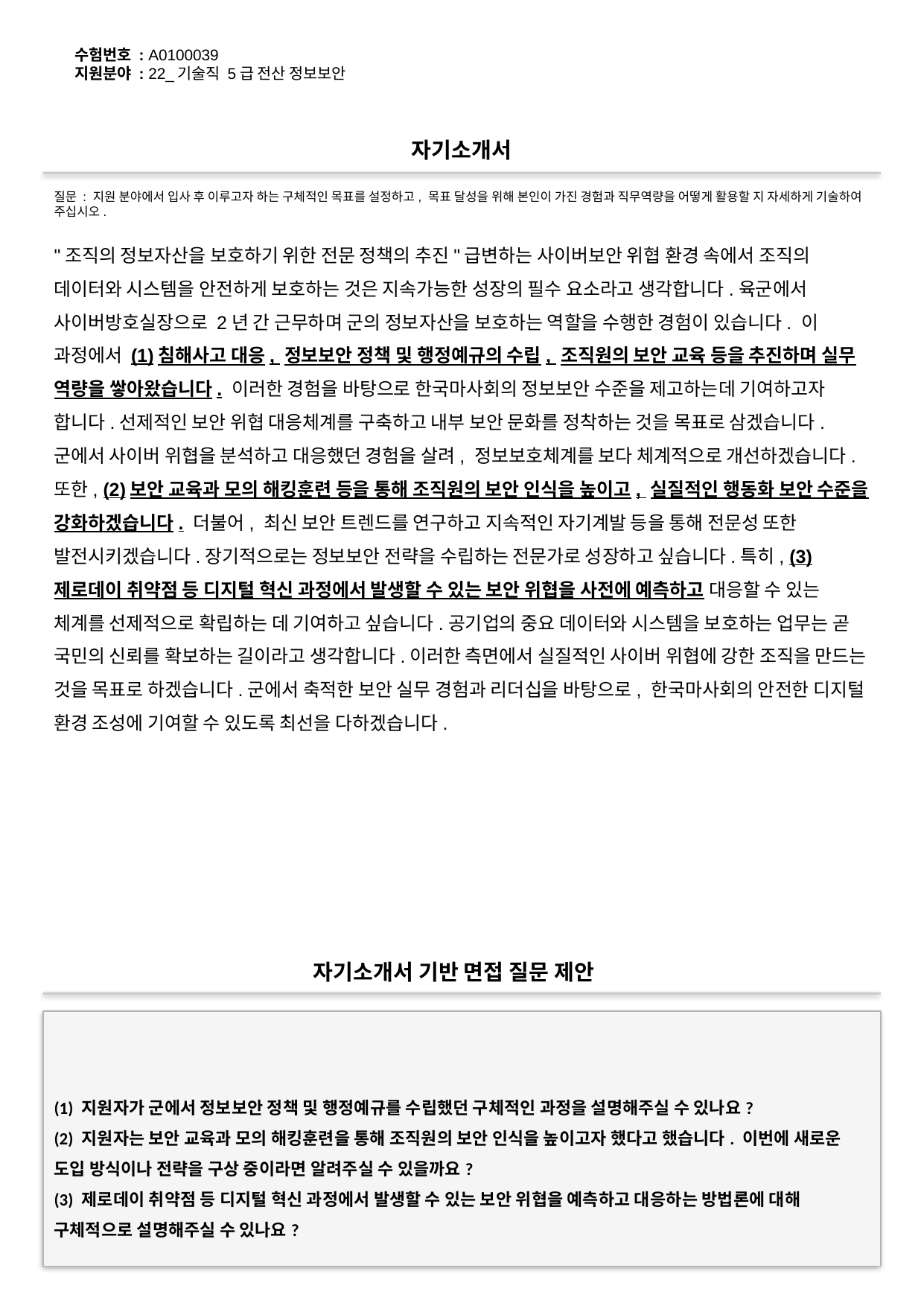

수험번호 : A0100039
지원분야 : 22_기술직 5급 전산 정보보안
#

자기소개서

질문 : 지원 분야에서 입사 후 이루고자 하는 구체적인 목표를 설정하고, 목표 달성을 위해 본인이 가진 경험과 직무역량을 어떻게 활용할 지 자세하게 기술하여 주십시오.

"조직의 정보자산을 보호하기 위한 전문 정책의 추진"급변하는 사이버보안 위협 환경 속에서 조직의 데이터와 시스템을 안전하게 보호하는 것은 지속가능한 성장의 필수 요소라고 생각합니다.육군에서 사이버방호실장으로 2년 간 근무하며 군의 정보자산을 보호하는 역할을 수행한 경험이 있습니다. 이 과정에서 (1)침해사고 대응, 정보보안 정책 및 행정예규의 수립, 조직원의 보안 교육 등을 추진하며 실무 역량을 쌓아왔습니다. 이러한 경험을 바탕으로 한국마사회의 정보보안 수준을 제고하는데 기여하고자 합니다.선제적인 보안 위협 대응체계를 구축하고 내부 보안 문화를 정착하는 것을 목표로 삼겠습니다. 군에서 사이버 위협을 분석하고 대응했던 경험을 살려, 정보보호체계를 보다 체계적으로 개선하겠습니다. 또한, (2)보안 교육과 모의 해킹훈련 등을 통해 조직원의 보안 인식을 높이고, 실질적인 행동화 보안 수준을 강화하겠습니다. 더불어, 최신 보안 트렌드를 연구하고 지속적인 자기계발 등을 통해 전문성 또한 발전시키겠습니다.장기적으로는 정보보안 전략을 수립하는 전문가로 성장하고 싶습니다.특히, (3)제로데이 취약점 등 디지털 혁신 과정에서 발생할 수 있는 보안 위협을 사전에 예측하고 대응할 수 있는 체계를 선제적으로 확립하는 데 기여하고 싶습니다.공기업의 중요 데이터와 시스템을 보호하는 업무는 곧 국민의 신뢰를 확보하는 길이라고 생각합니다.이러한 측면에서 실질적인 사이버 위협에 강한 조직을 만드는 것을 목표로 하겠습니다.군에서 축적한 보안 실무 경험과 리더십을 바탕으로, 한국마사회의 안전한 디지털 환경 조성에 기여할 수 있도록 최선을 다하겠습니다.

자기소개서 기반 면접 질문 제안

(1) 지원자가 군에서 정보보안 정책 및 행정예규를 수립했던 구체적인 과정을 설명해주실 수 있나요?
(2) 지원자는 보안 교육과 모의 해킹훈련을 통해 조직원의 보안 인식을 높이고자 했다고 했습니다. 이번에 새로운 도입 방식이나 전략을 구상 중이라면 알려주실 수 있을까요?
(3) 제로데이 취약점 등 디지털 혁신 과정에서 발생할 수 있는 보안 위협을 예측하고 대응하는 방법론에 대해 구체적으로 설명해주실 수 있나요?